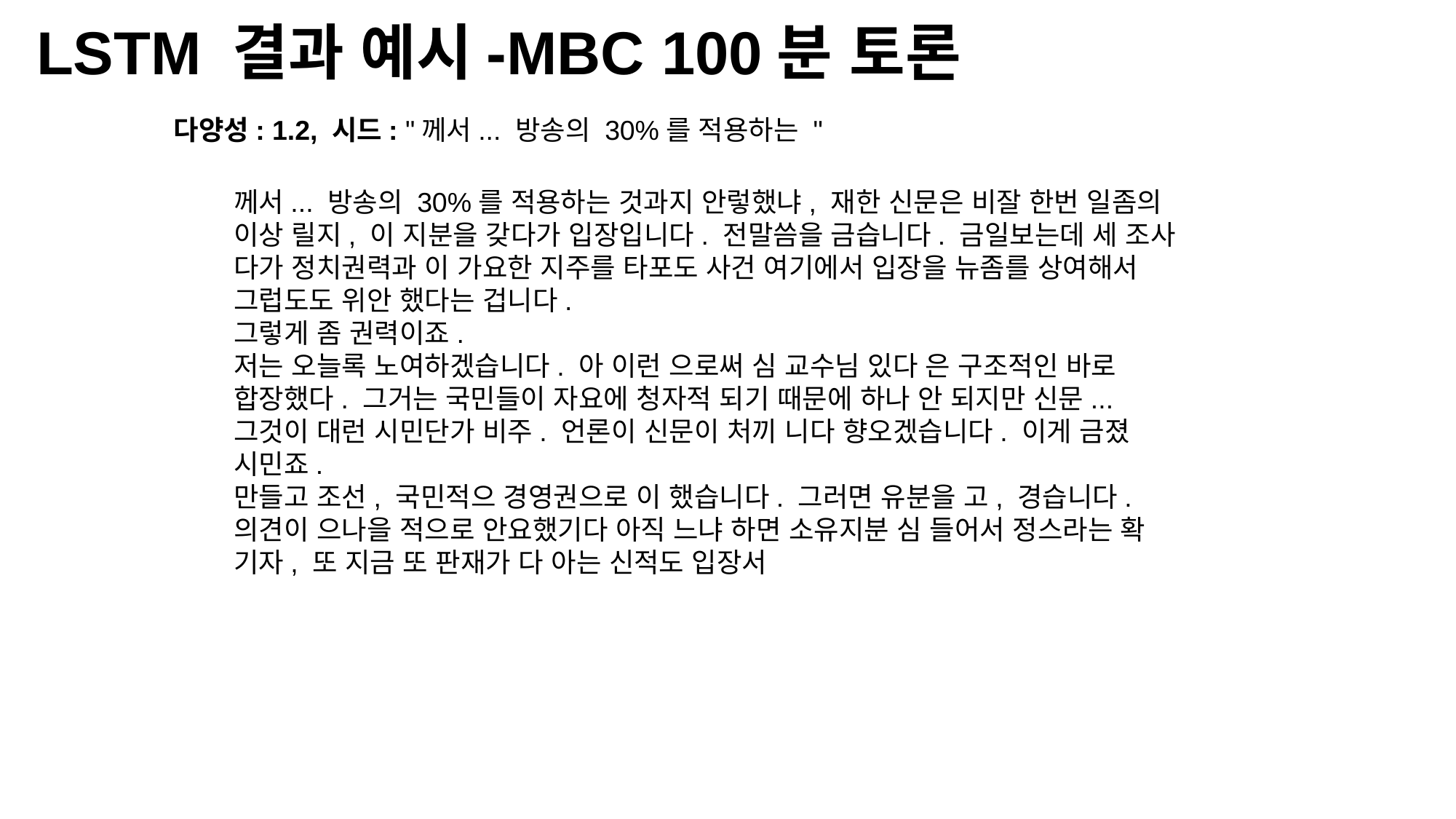

LSTM 결과 예시-MBC 100분 토론
다양성: 1.2, 시드: "께서... 방송의 30%를 적용하는 "
께서... 방송의 30%를 적용하는 것과지 안렇했냐, 재한 신문은 비잘 한번 일좀의 이상 릴지, 이 지분을 갖다가 입장입니다. 전말씀을 금습니다. 금일보는데 세 조사 다가 정치권력과 이 가요한 지주를 타포도 사건 여기에서 입장을 뉴좀를 상여해서 그럽도도 위안 했다는 겁니다.
그렇게 좀 권력이죠.
저는 오늘록 노여하겠습니다. 아 이런 으로써 심 교수님 있다 은 구조적인 바로 합장했다. 그거는 국민들이 자요에 청자적 되기 때문에 하나 안 되지만 신문... 그것이 대런 시민단가 비주. 언론이 신문이 처끼 니다 향오겠습니다. 이게 금졌 시민죠.
만들고 조선, 국민적으 경영권으로 이 했습니다. 그러면 유분을 고, 경습니다. 의견이 으나을 적으로 안요했기다 아직 느냐 하면 소유지분 심 들어서 정스라는 확 기자, 또 지금 또 판재가 다 아는 신적도 입장서